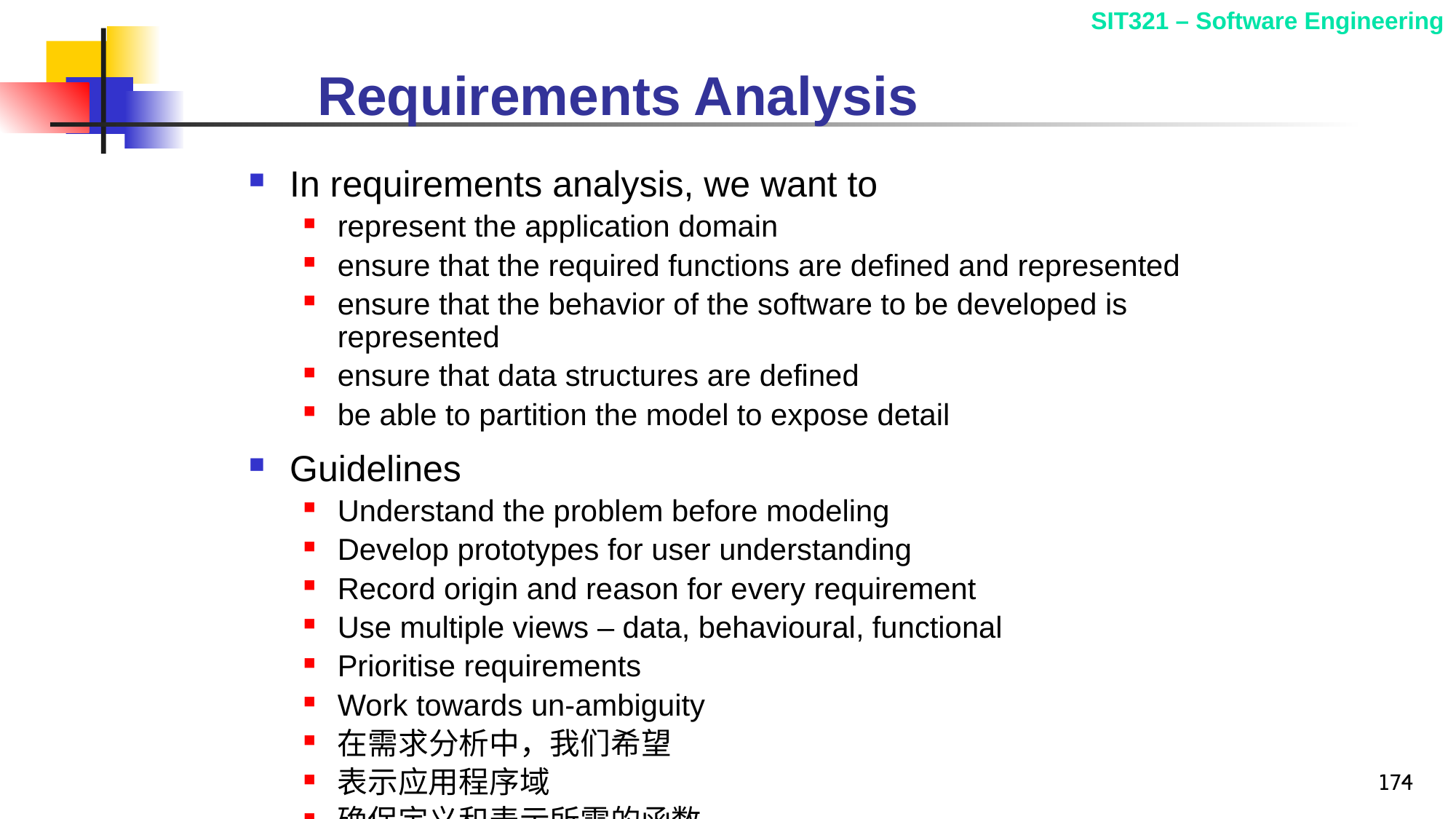

# Requirements Analysis
In requirements analysis, we want to
represent the application domain
ensure that the required functions are defined and represented
ensure that the behavior of the software to be developed is represented
ensure that data structures are defined
be able to partition the model to expose detail
Guidelines
Understand the problem before modeling
Develop prototypes for user understanding
Record origin and reason for every requirement
Use multiple views – data, behavioural, functional
Prioritise requirements
Work towards un-ambiguity
在需求分析中，我们希望
表示应用程序域
确保定义和表示所需的函数
确保要开发软件的行为得到表示
确保定义数据结构
能够对模型进行分区以公开细节
指引
在建模之前了解问题
开发原型以了解用户
记录每个要求的来源和原因
使用多个视图 – 数据、行为、功能
优先要求
努力实现无歧义

174